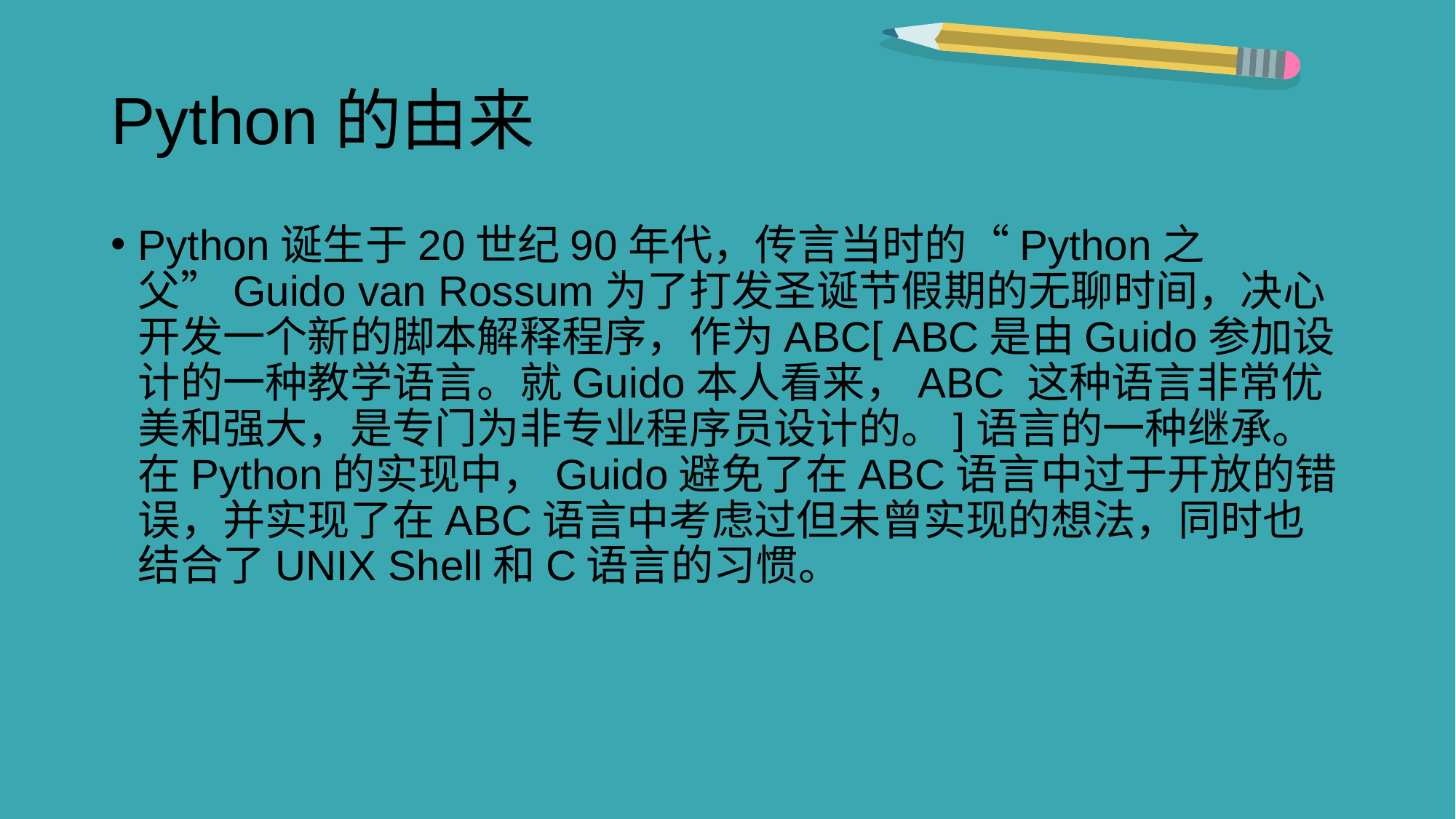

# Python的由来
Python诞生于20世纪90年代，传言当时的“Python之父”Guido van Rossum为了打发圣诞节假期的无聊时间，决心开发一个新的脚本解释程序，作为ABC[ ABC是由Guido参加设计的一种教学语言。就Guido本人看来，ABC 这种语言非常优美和强大，是专门为非专业程序员设计的。]语言的一种继承。在Python的实现中，Guido避免了在ABC语言中过于开放的错误，并实现了在ABC语言中考虑过但未曾实现的想法，同时也结合了UNIX Shell和C语言的习惯。